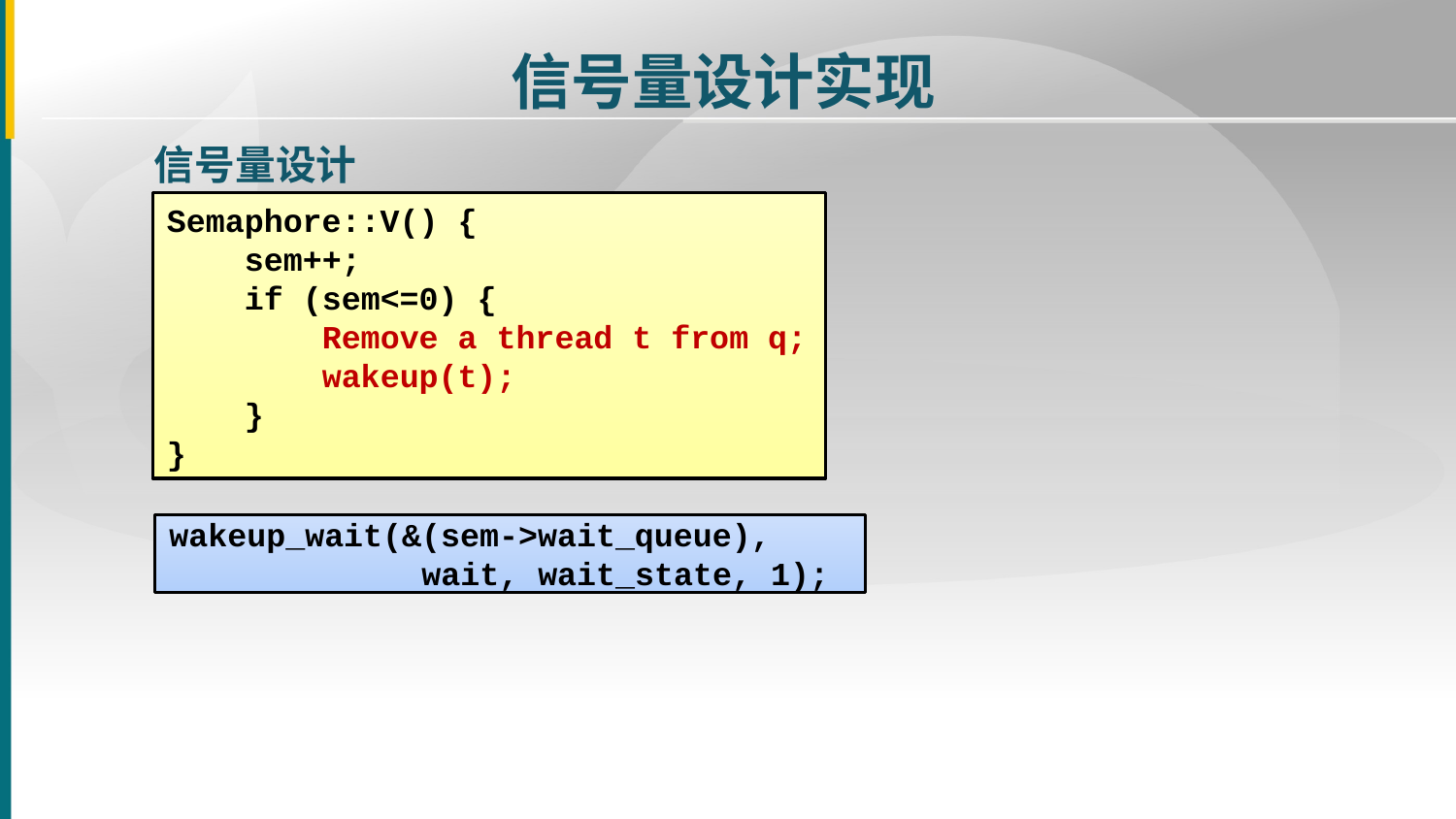

信号量设计实现
信号量设计
Semaphore::V() {
    sem++;
    if (sem<=0) {
        Remove a thread t from q;
        wakeup(t);
    }
}
wakeup_wait(&(sem->wait_queue),
             wait, wait_state, 1);